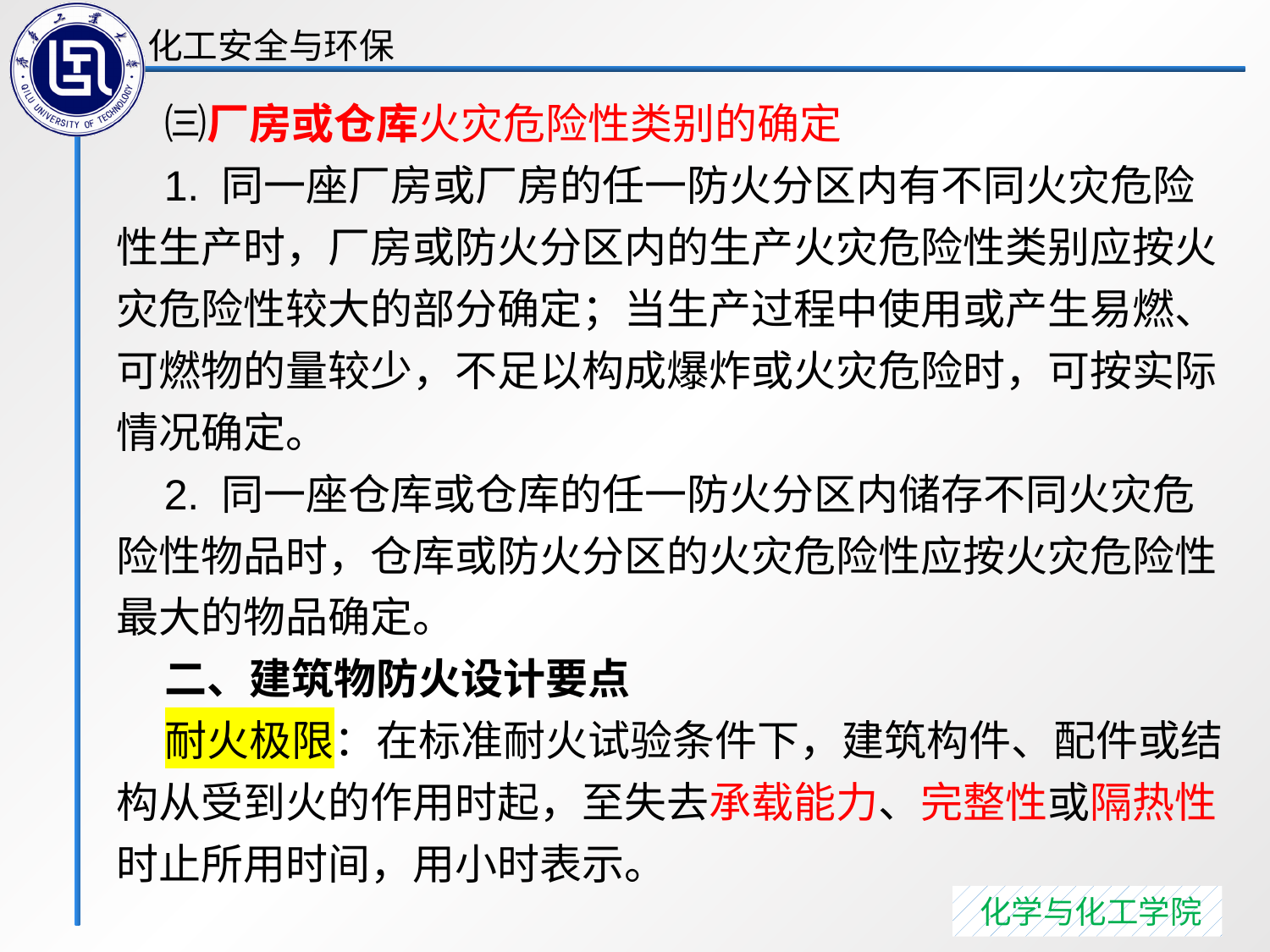

㈢厂房或仓库火灾危险性类别的确定
    1. 同一座厂房或厂房的任一防火分区内有不同火灾危险性生产时，厂房或防火分区内的生产火灾危险性类别应按火灾危险性较大的部分确定；当生产过程中使用或产生易燃、可燃物的量较少，不足以构成爆炸或火灾危险时，可按实际情况确定。
    2. 同一座仓库或仓库的任一防火分区内储存不同火灾危险性物品时，仓库或防火分区的火灾危险性应按火灾危险性最大的物品确定。
    二、建筑物防火设计要点
    耐火极限：在标准耐火试验条件下，建筑构件、配件或结构从受到火的作用时起，至失去承载能力、完整性或隔热性时止所用时间，用小时表示。